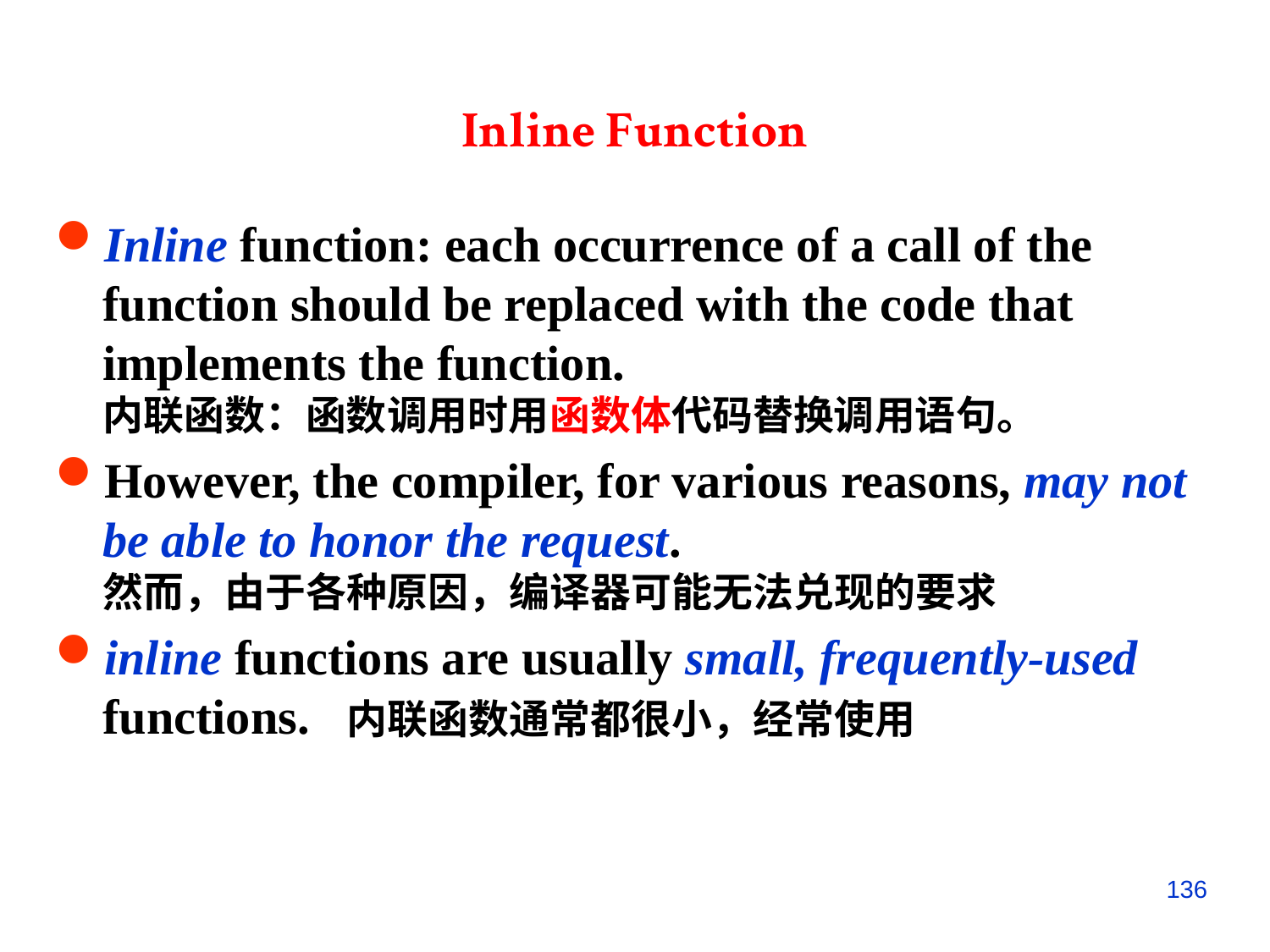

Inline Function
Inline function: each occurrence of a call of the function should be replaced with the code that implements the function.
内联函数：函数调用时用函数体代码替换调用语句。
However, the compiler, for various reasons, may not be able to honor the request.
然而，由于各种原因，编译器可能无法兑现的要求
inline functions are usually small, frequently-used functions.  内联函数通常都很小，经常使用
136